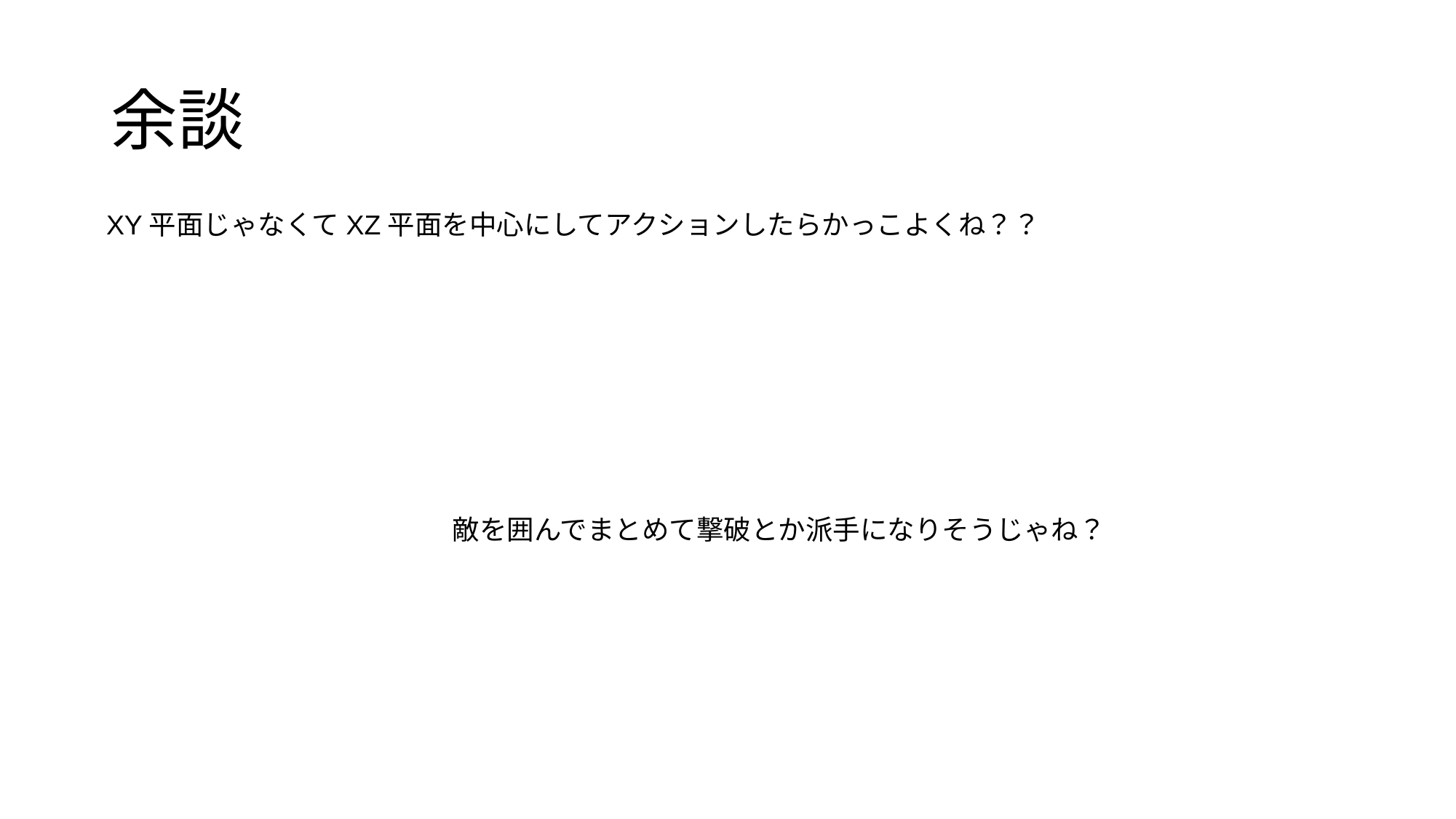

# 余談
XY平面じゃなくてXZ平面を中心にしてアクションしたらかっこよくね？？
敵を囲んでまとめて撃破とか派手になりそうじゃね？